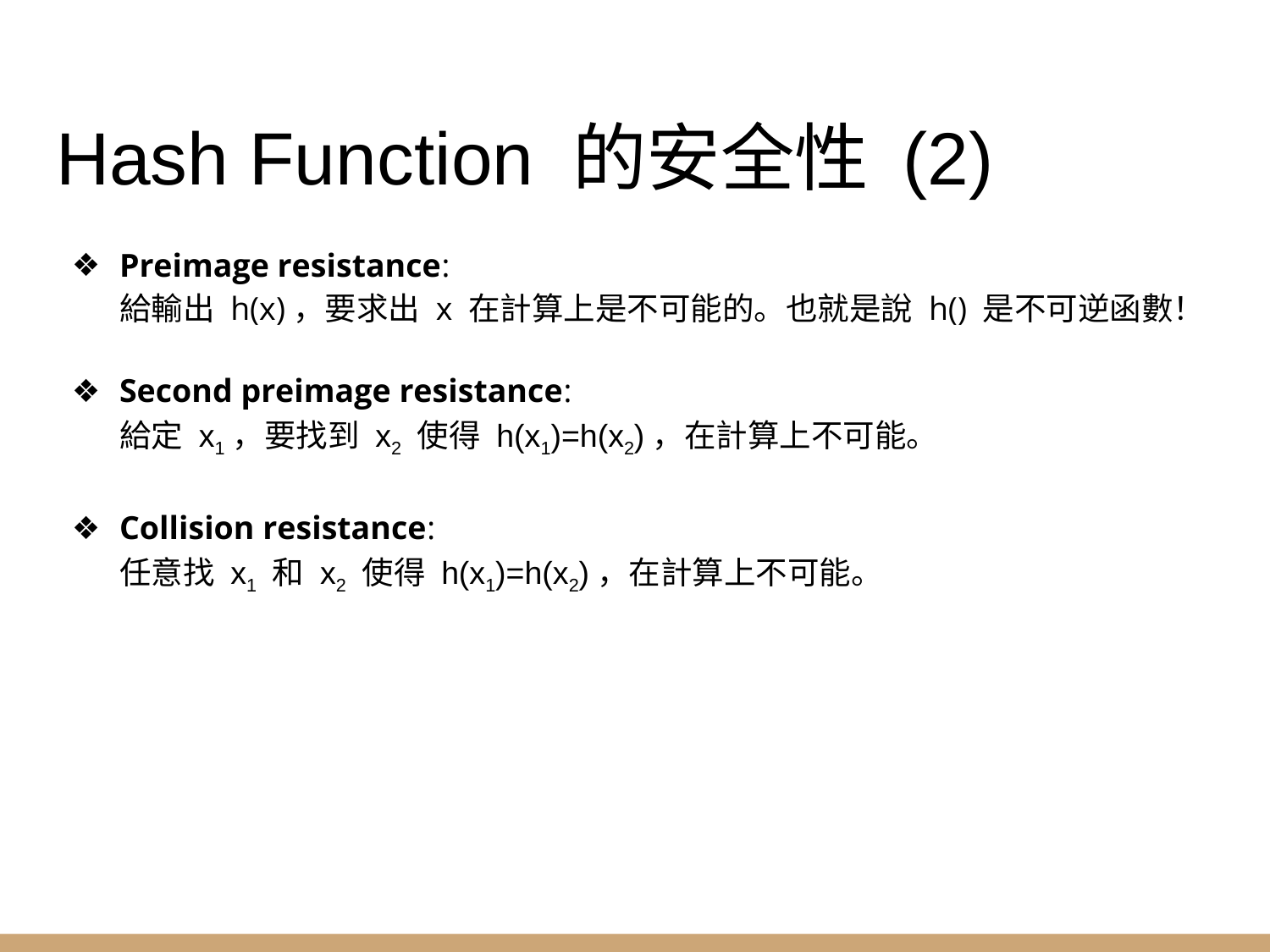

# Hash Function 的安全性 (2)
Preimage resistance:
給輸出 h(x)，要求出 x 在計算上是不可能的。也就是說 h() 是不可逆函數！
Second preimage resistance:
給定 x1，要找到 x2 使得 h(x1)=h(x2)，在計算上不可能。
Collision resistance:
任意找 x1 和 x2 使得 h(x1)=h(x2)，在計算上不可能。